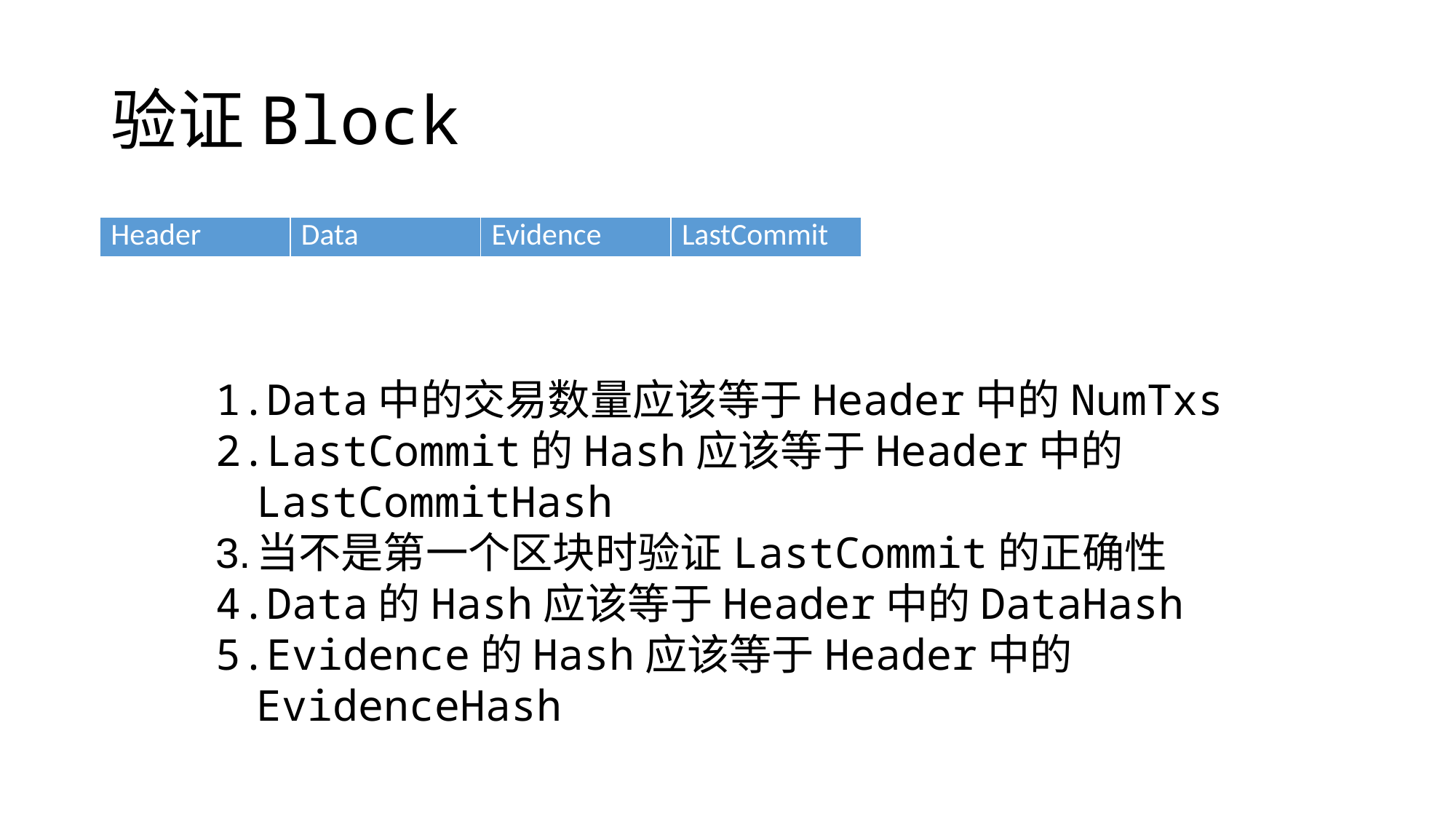

# 验证Block
| Header | Data | Evidence | LastCommit |
| --- | --- | --- | --- |
Data中的交易数量应该等于Header中的NumTxs
LastCommit的Hash应该等于Header中的LastCommitHash
当不是第一个区块时验证LastCommit的正确性
Data的Hash应该等于Header中的DataHash
Evidence的Hash应该等于Header中的EvidenceHash